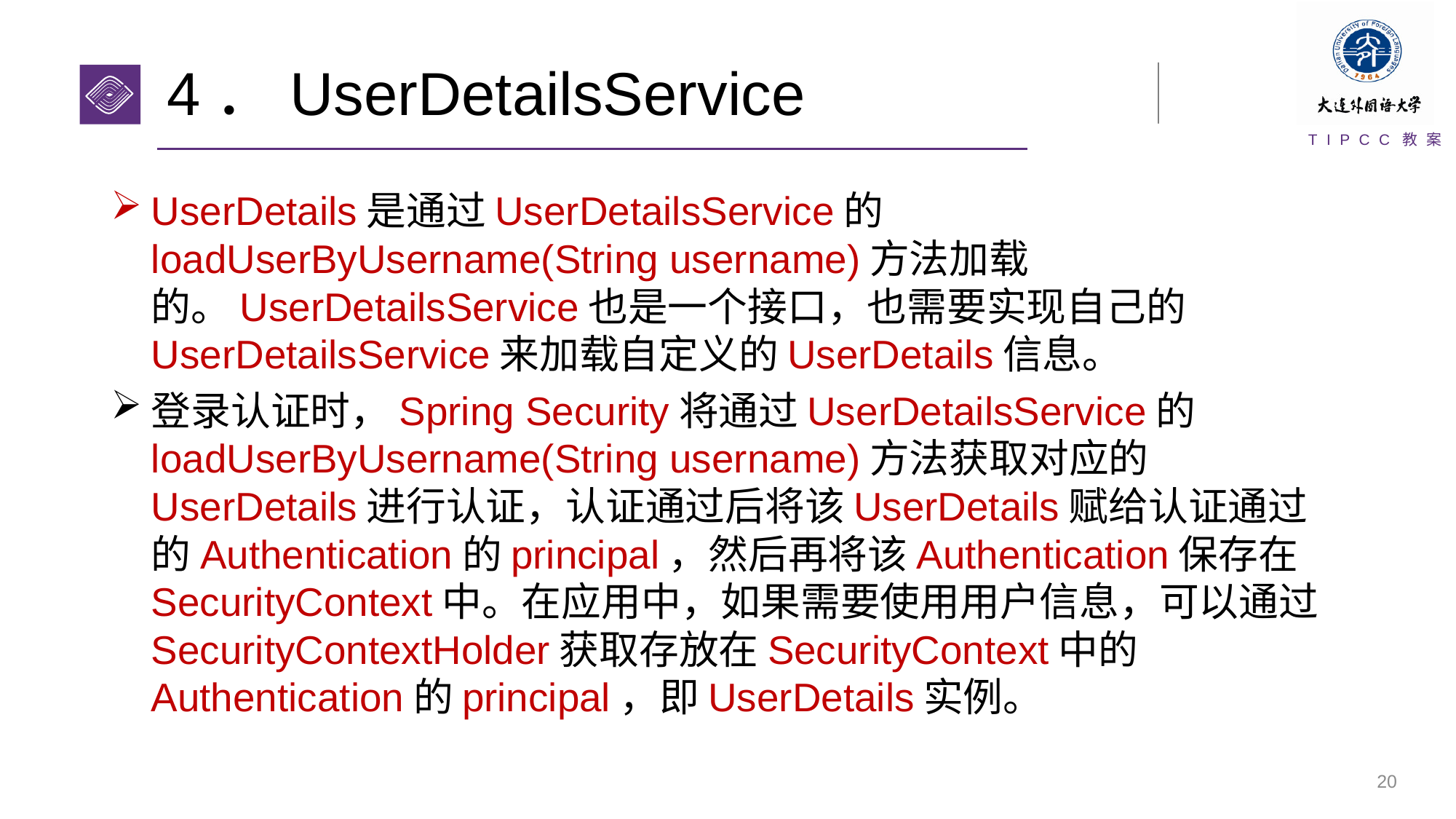

# 4．UserDetailsService
UserDetails是通过UserDetailsService的loadUserByUsername(String username)方法加载的。UserDetailsService也是一个接口，也需要实现自己的UserDetailsService来加载自定义的UserDetails信息。
登录认证时，Spring Security将通过UserDetailsService的loadUserByUsername(String username)方法获取对应的UserDetails进行认证，认证通过后将该UserDetails赋给认证通过的Authentication的principal，然后再将该Authentication保存在SecurityContext中。在应用中，如果需要使用用户信息，可以通过SecurityContextHolder获取存放在SecurityContext中的Authentication的principal，即UserDetails实例。

20